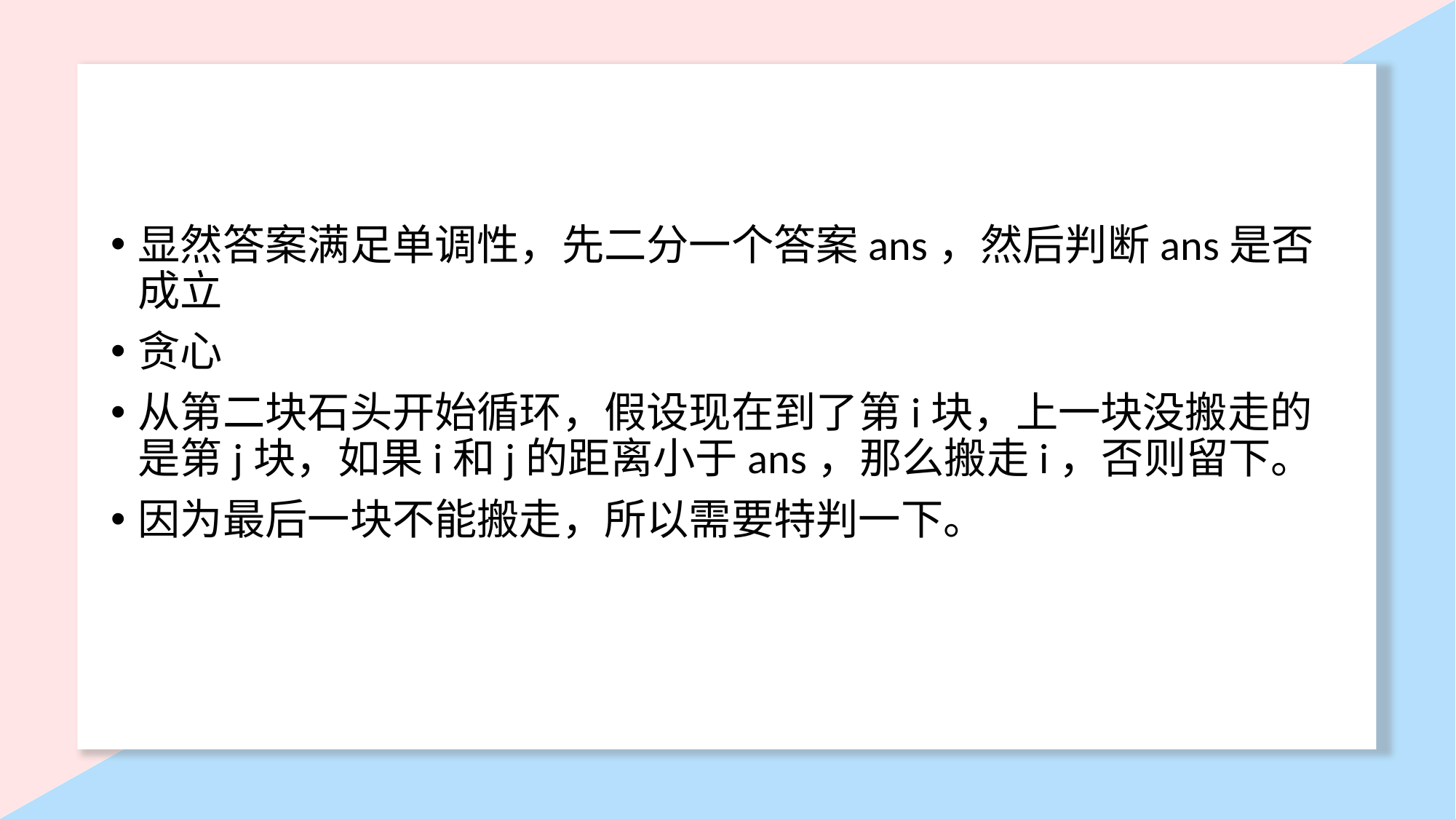

显然答案满足单调性，先二分一个答案ans，然后判断ans是否成立
贪心
从第二块石头开始循环，假设现在到了第i块，上一块没搬走的是第j块，如果i和j的距离小于ans，那么搬走i，否则留下。
因为最后一块不能搬走，所以需要特判一下。